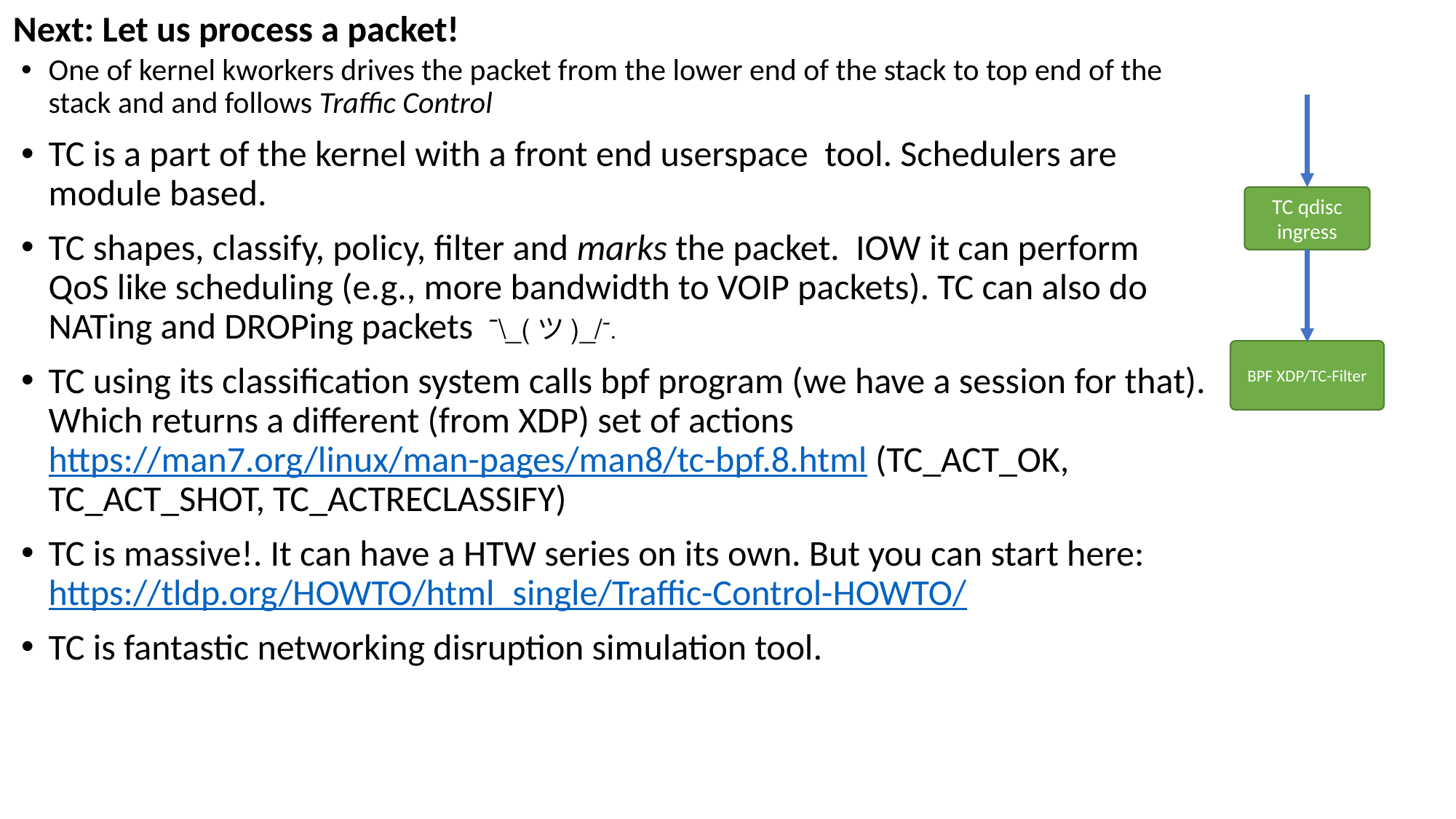

Next: Let us process a packet!
One of kernel kworkers drives the packet from the lower end of the stack to top end of the stack and and follows Traffic Control
TC is a part of the kernel with a front end userspace  tool. Schedulers are module based.
TC shapes, classify, policy, filter and marks the packet.  IOW it can perform QoS like scheduling (e.g., more bandwidth to VOIP packets). TC can also do NATing and DROPing packets  ¯\_(ツ)_/¯.
TC using its classification system calls bpf program (we have a session for that). Which returns a different (from XDP) set of actions https://man7.org/linux/man-pages/man8/tc-bpf.8.html (TC_ACT_OK, TC_ACT_SHOT, TC_ACTRECLASSIFY)
TC is massive!. It can have a HTW series on its own. But you can start here: https://tldp.org/HOWTO/html_single/Traffic-Control-HOWTO/
TC is fantastic networking disruption simulation tool.
TC qdisc ingress
BPF XDP/TC-Filter